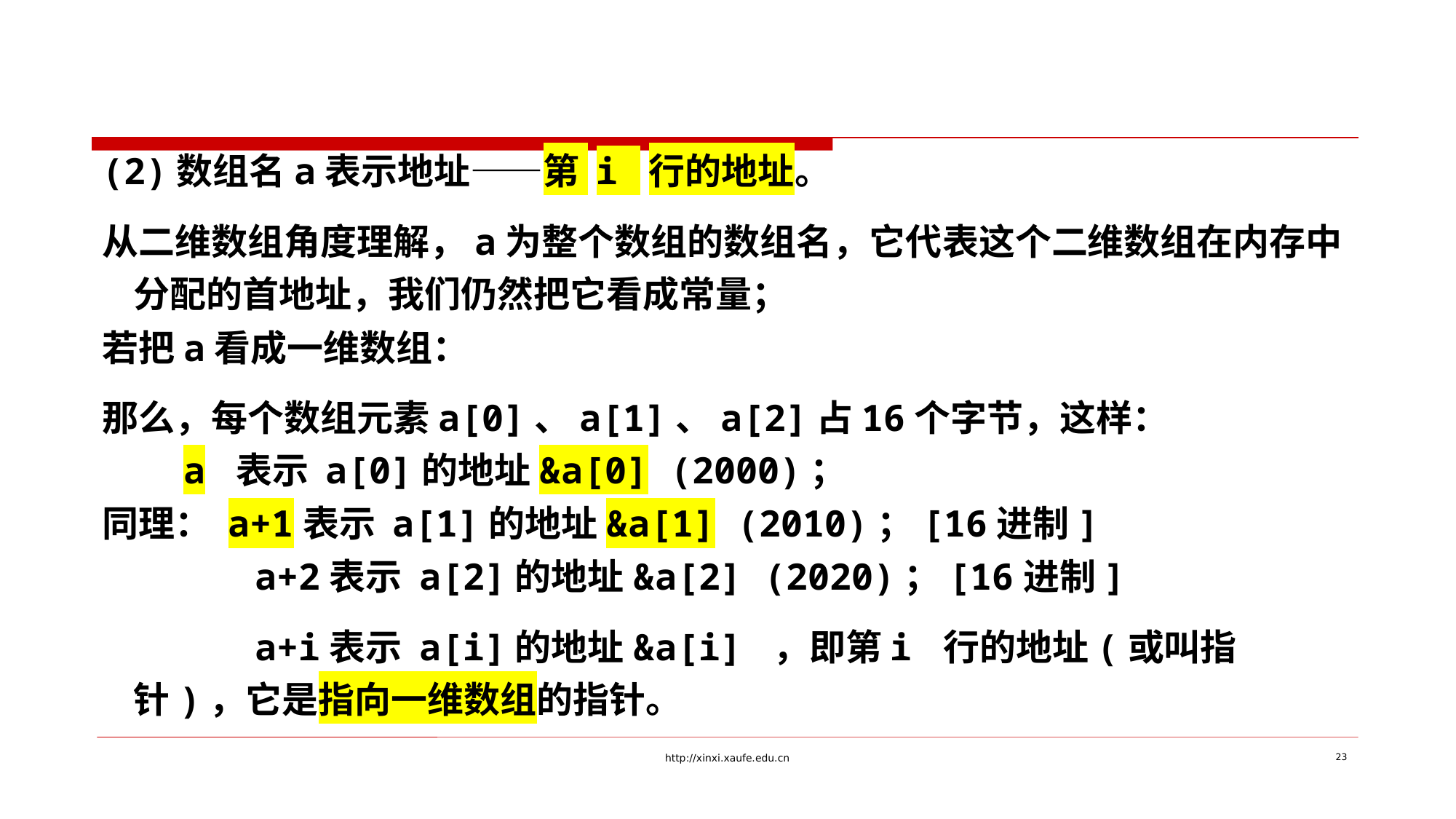

(2)数组名a表示地址——第 i 行的地址。
从二维数组角度理解，a为整个数组的数组名，它代表这个二维数组在内存中分配的首地址，我们仍然把它看成常量；
若把a看成一维数组：
那么，每个数组元素a[0]、a[1]、a[2]占16个字节，这样：
     a 表示 a[0]的地址&a[0] (2000)；
同理： a+1表示 a[1]的地址&a[1] (2010)；[16进制]
       a+2表示 a[2]的地址&a[2] (2020)；[16进制]
       a+i表示 a[i]的地址&a[i] ，即第i 行的地址(或叫指针)，它是指向一维数组的指针。
http://xinxi.xaufe.edu.cn
23